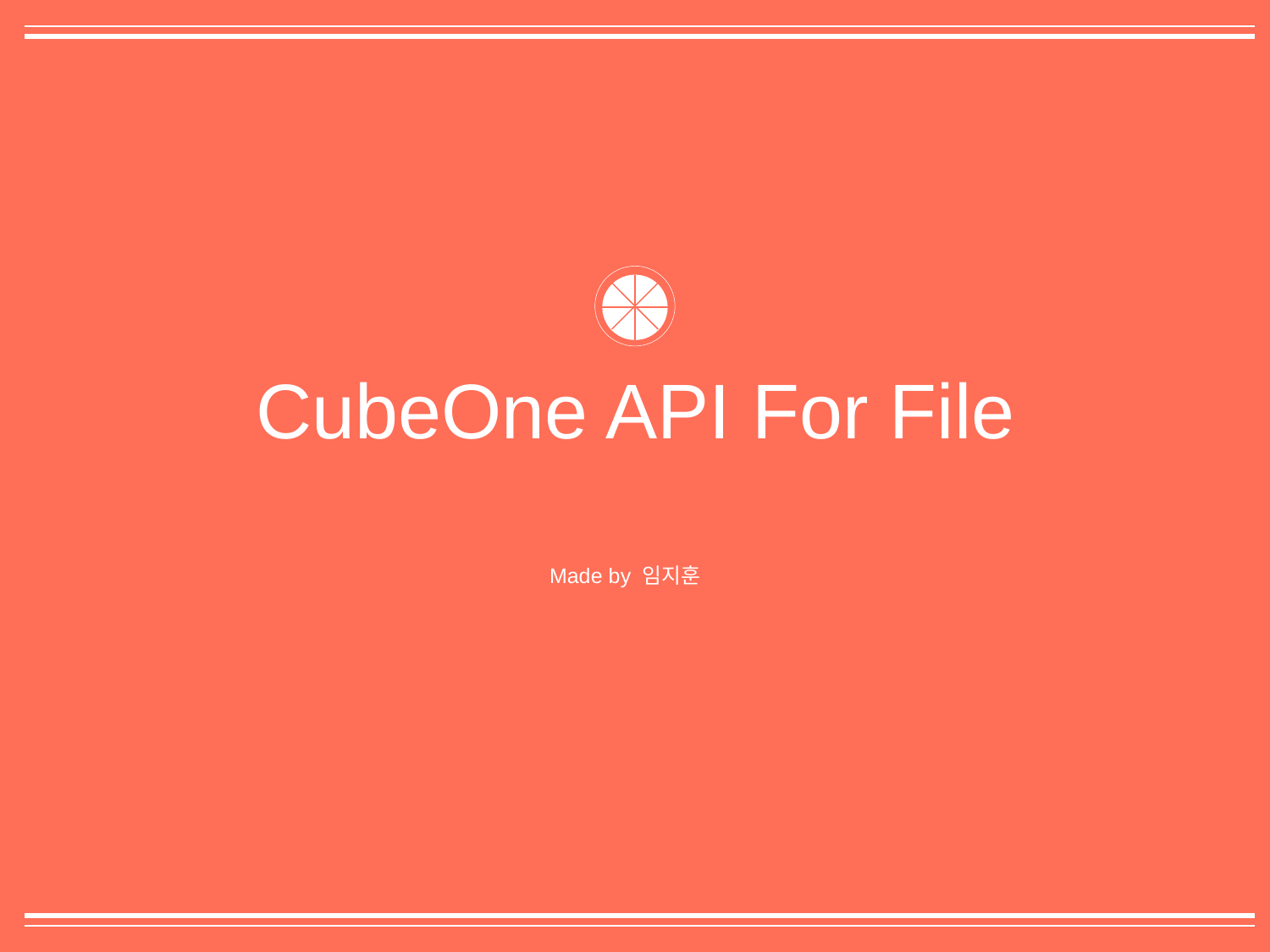

CubeOne API For File
Made by 임지훈